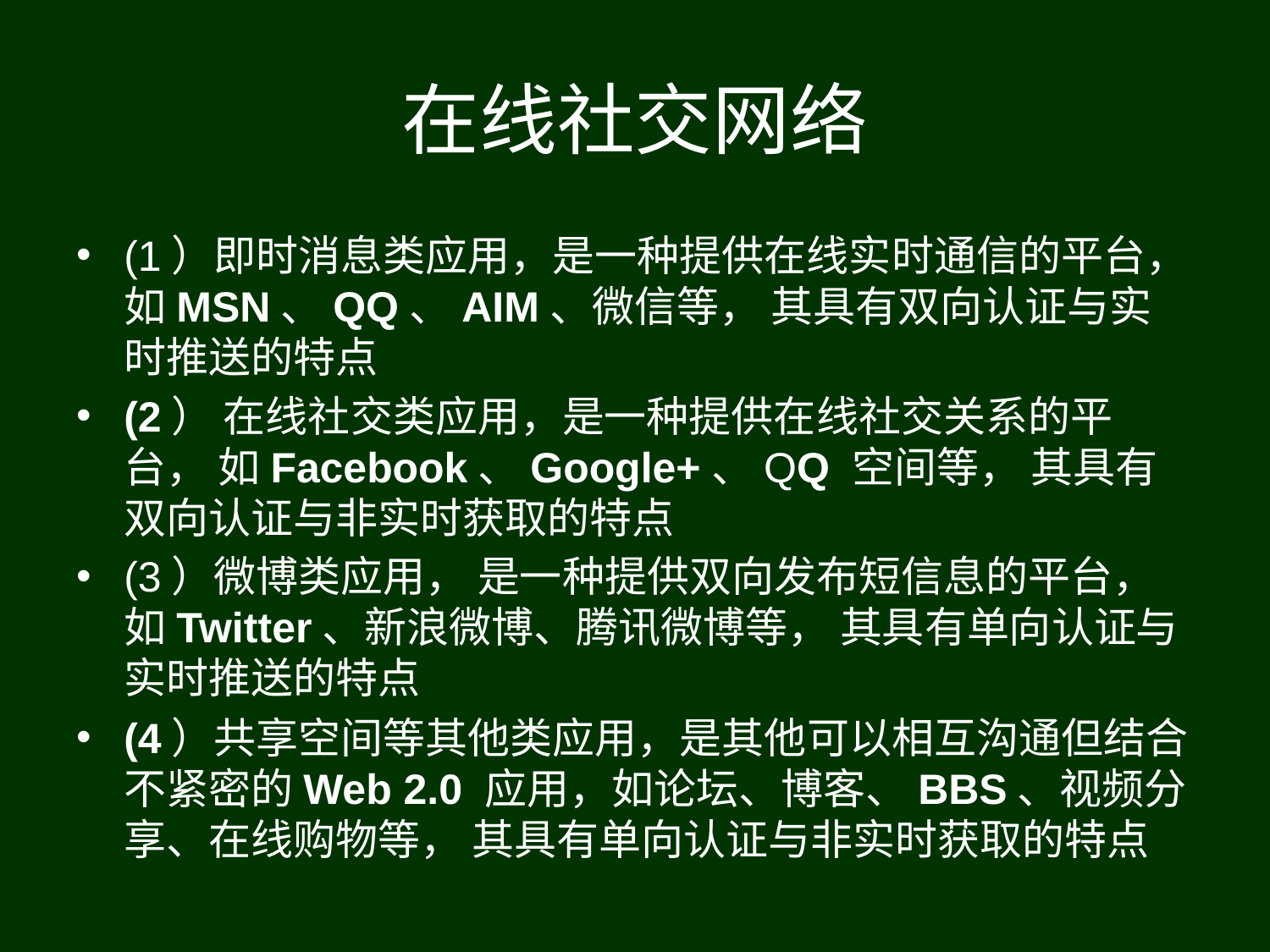

# 在线社交网络
(1）即时消息类应用，是一种提供在线实时通信的平台，如MSN、QQ、AIM、微信等， 其具有双向认证与实时推送的特点
(2） 在线社交类应用，是一种提供在线社交关系的平台， 如Facebook、Google+、QQ 空间等， 其具有双向认证与非实时获取的特点
(3）微博类应用， 是一种提供双向发布短信息的平台， 如Twitter、新浪微博、腾讯微博等， 其具有单向认证与实时推送的特点
(4）共享空间等其他类应用，是其他可以相互沟通但结合不紧密的Web 2.0 应用，如论坛、博客、BBS、视频分享、在线购物等， 其具有单向认证与非实时获取的特点